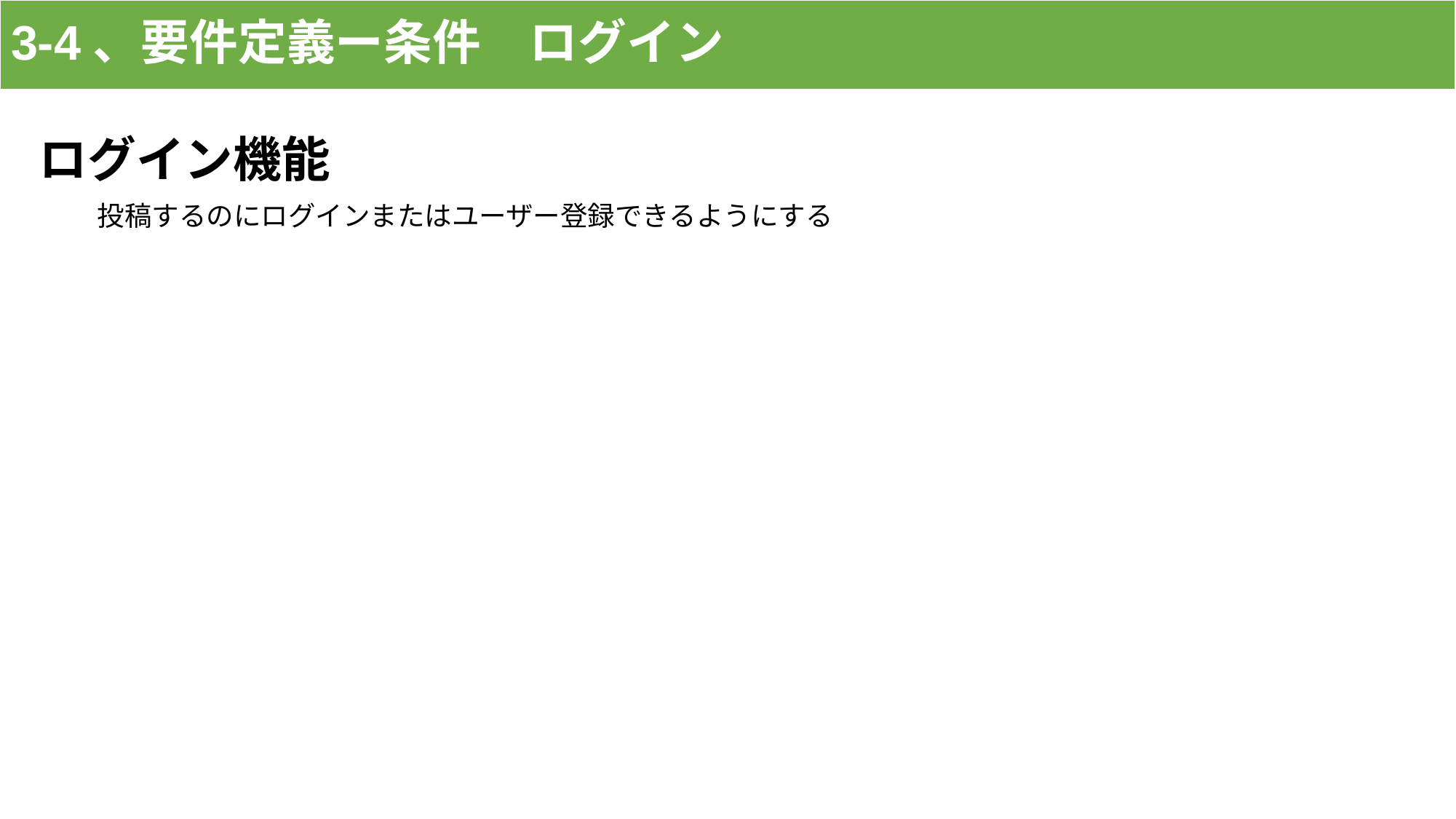

3-4、要件定義ー条件　ログイン
ログイン機能
投稿するのにログインまたはユーザー登録できるようにする